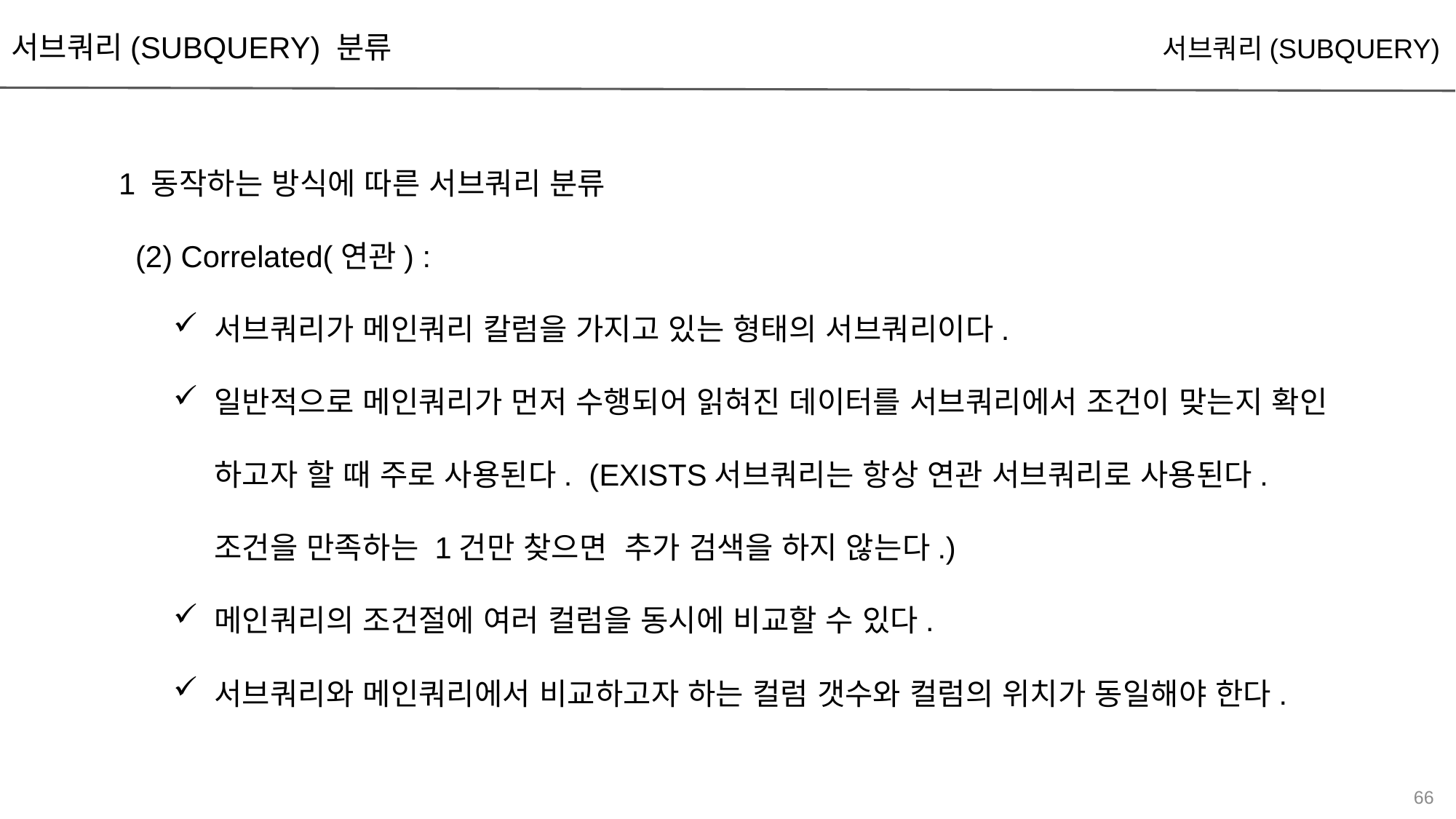

서브쿼리(SUBQUERY) 분류
서브쿼리(SUBQUERY)
1 동작하는 방식에 따른 서브쿼리 분류
  (2) Correlated(연관) :
서브쿼리가 메인쿼리 칼럼을 가지고 있는 형태의 서브쿼리이다.
일반적으로 메인쿼리가 먼저 수행되어 읽혀진 데이터를 서브쿼리에서 조건이 맞는지 확인 하고자 할 때 주로 사용된다.  (EXISTS서브쿼리는 항상 연관 서브쿼리로 사용된다. 조건을 만족하는 1건만 찾으면  추가 검색을 하지 않는다.)
메인쿼리의 조건절에 여러 컬럼을 동시에 비교할 수 있다.
서브쿼리와 메인쿼리에서 비교하고자 하는 컬럼 갯수와 컬럼의 위치가 동일해야 한다.
66